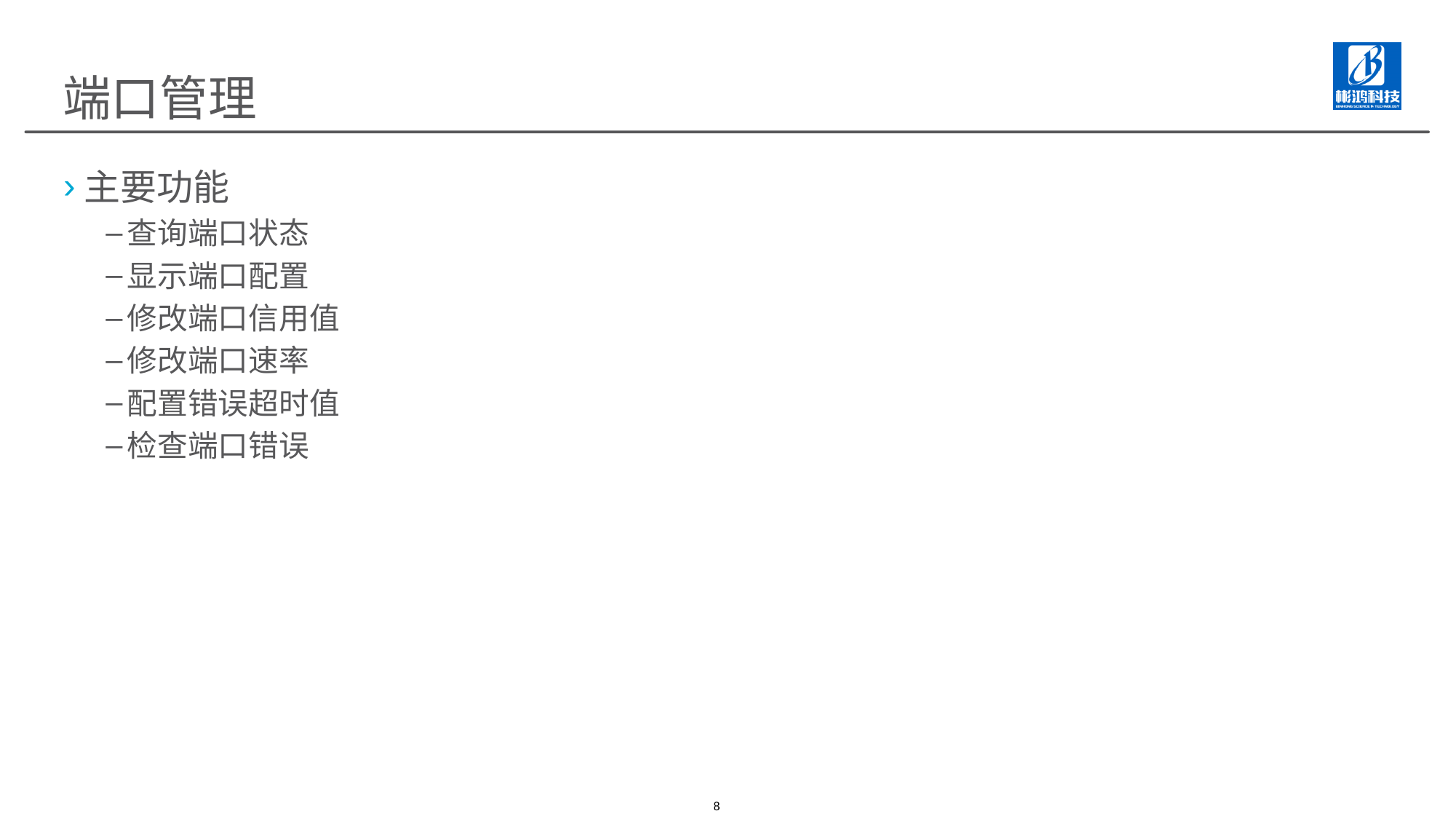

# 端口管理
主要功能
查询端口状态
显示端口配置
修改端口信用值
修改端口速率
配置错误超时值
检查端口错误